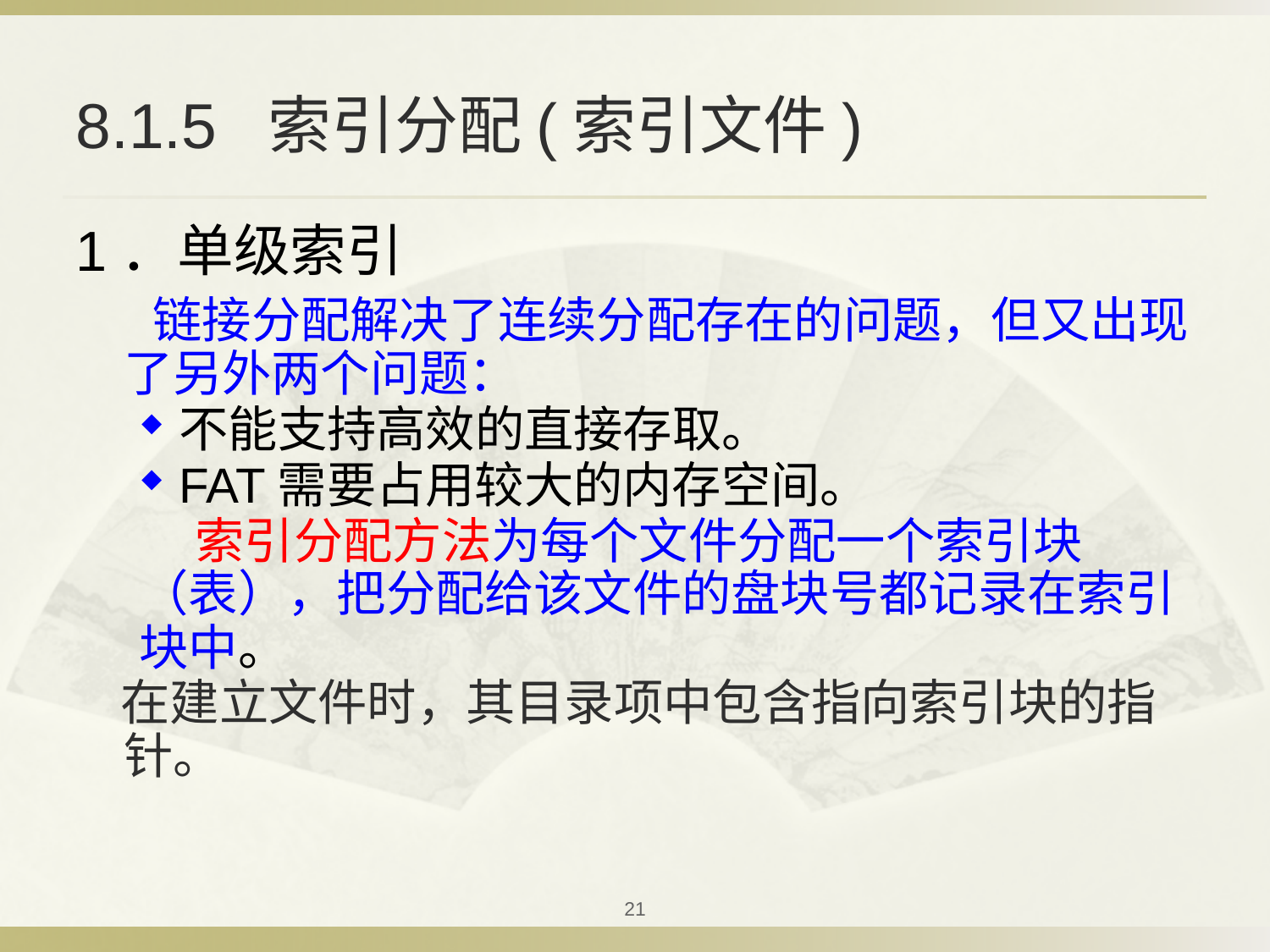

# 8.1.5  索引分配(索引文件)
1．单级索引
       链接分配解决了连续分配存在的问题，但又出现了另外两个问题：
不能支持高效的直接存取。
FAT需要占用较大的内存空间。
    索引分配方法为每个文件分配一个索引块（表），把分配给该文件的盘块号都记录在索引块中。
   在建立文件时，其目录项中包含指向索引块的指针。
21